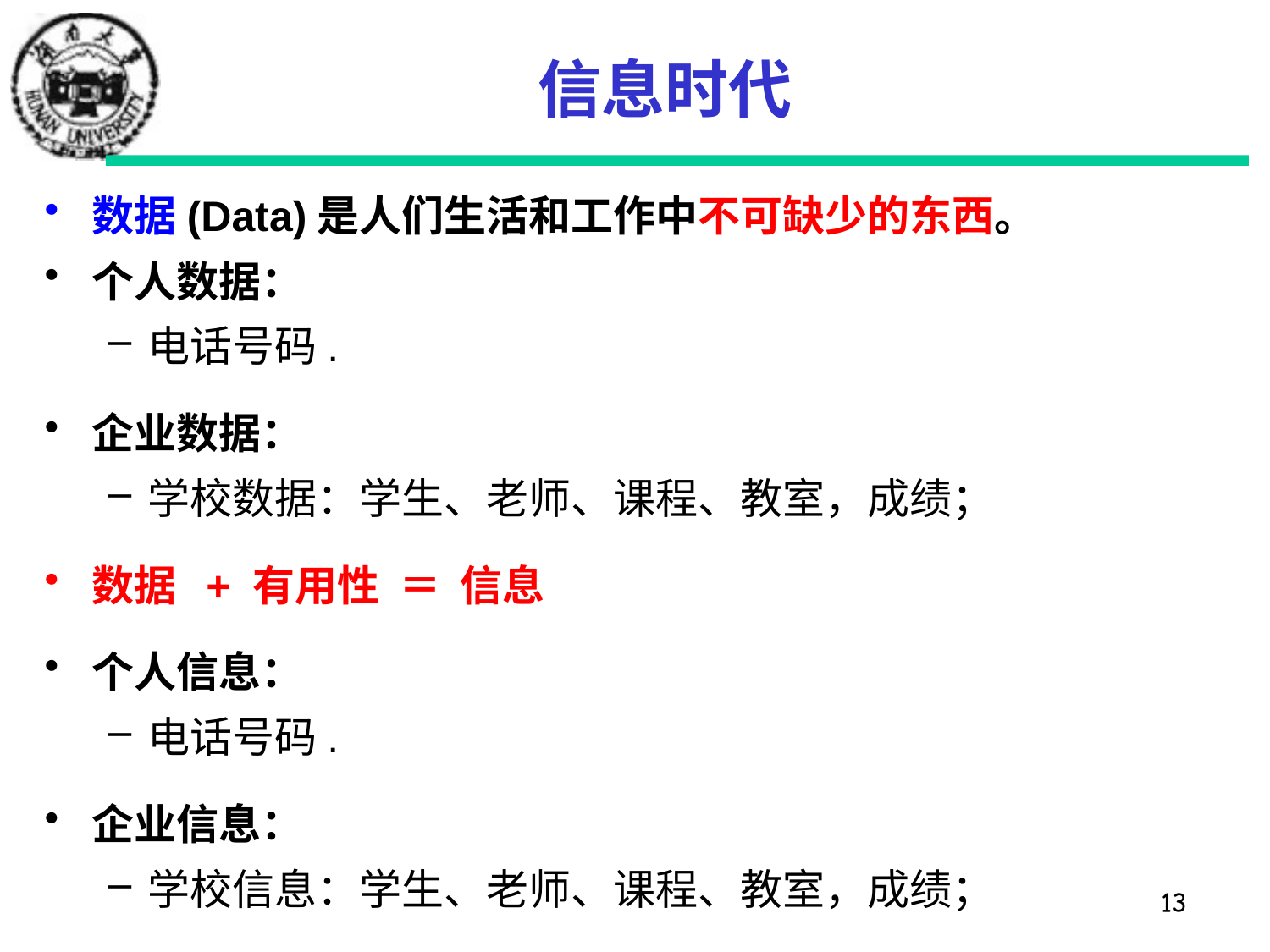

# 信息时代
数据(Data)是人们生活和工作中不可缺少的东西。
个人数据：
电话号码.

企业数据：
学校数据：学生、老师、课程、教室，成绩；

数据  + 有用性  ＝  信息

个人信息：
电话号码.

企业信息：
学校信息：学生、老师、课程、教室，成绩；
13